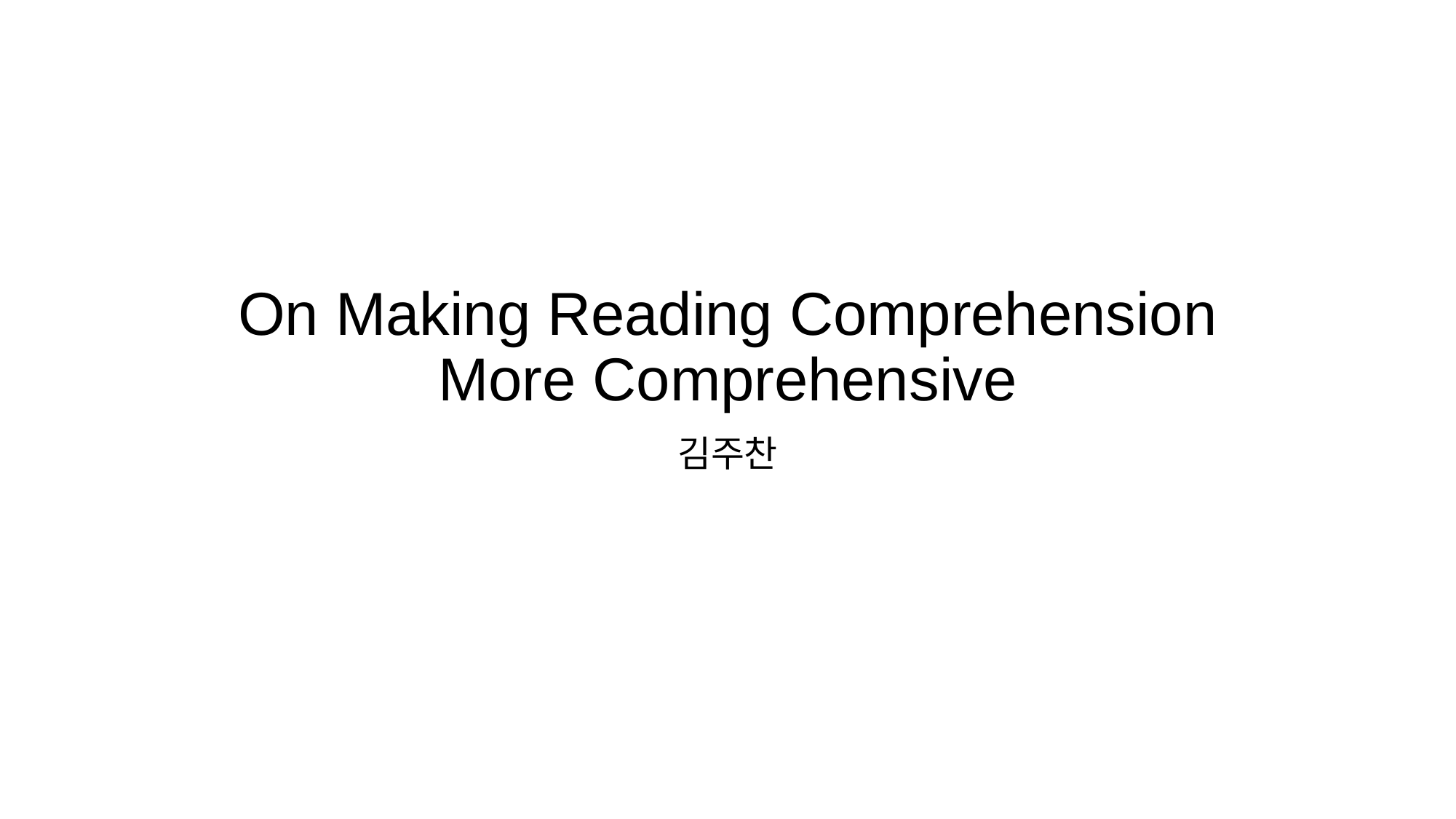

# On Making Reading Comprehension More Comprehensive
김주찬